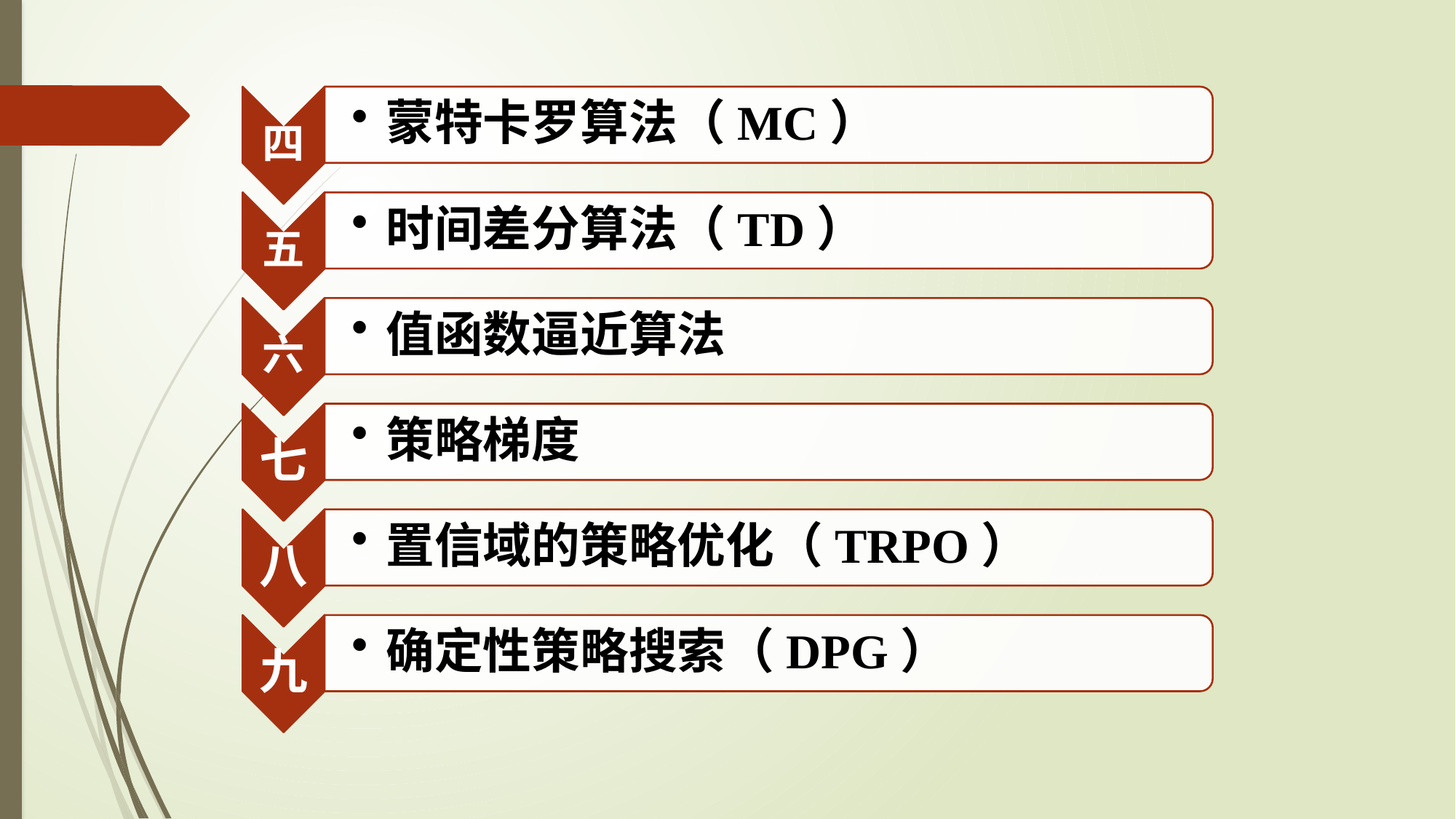

四
蒙特卡罗算法（MC）
五
时间差分算法（TD）
六
值函数逼近算法
七
策略梯度
八
置信域的策略优化（TRPO）
九
确定性策略搜索（DPG）